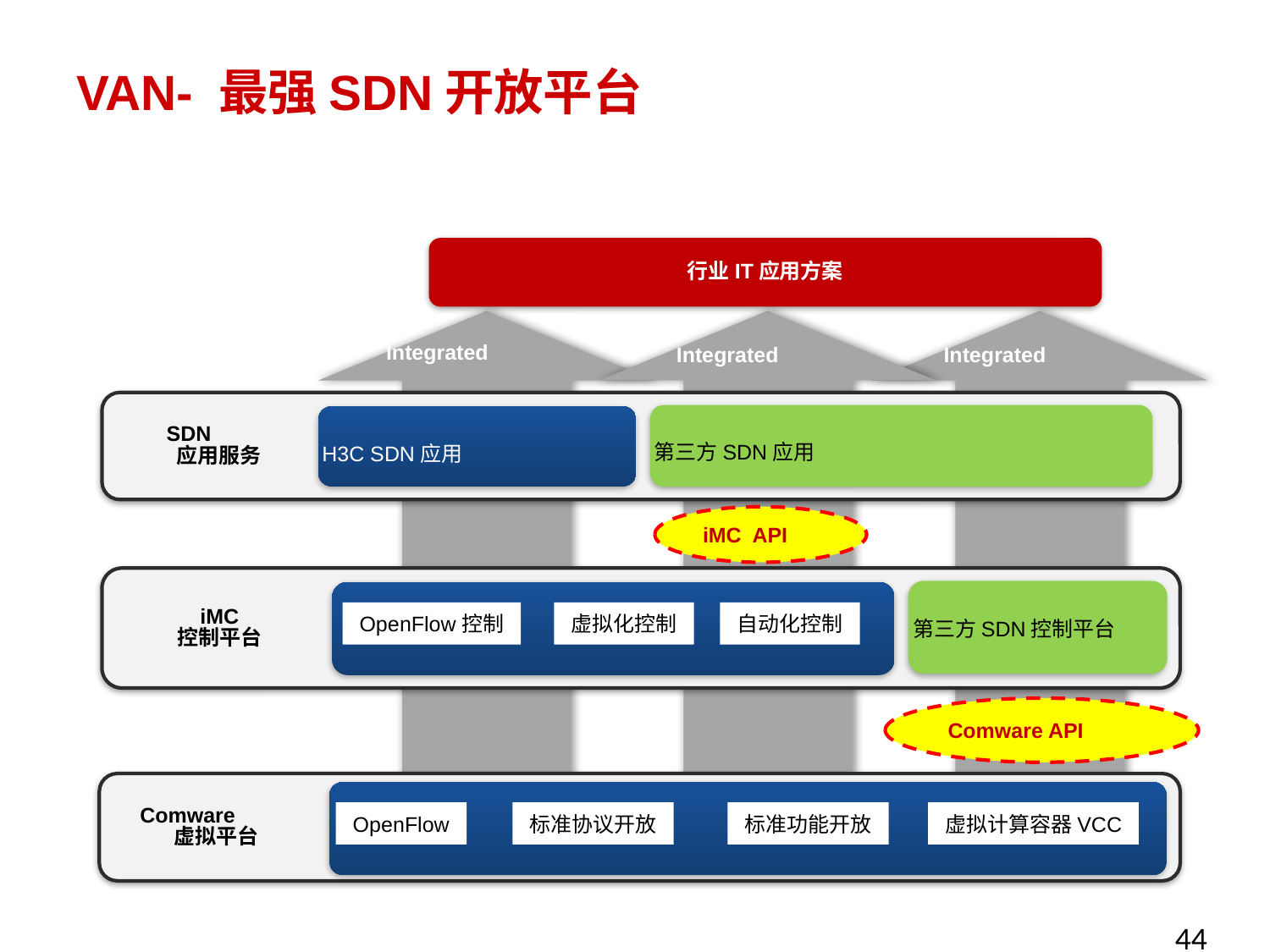

# VAN- 最强SDN开放平台
行业IT应用方案

Integrated
Integrated
Integrated
          SDN
	应用服务

第三方SDN应用

H3C SDN应用
iMC  API
	iMC
	控制平台

第三方SDN控制平台

OpenFlow控制
虚拟化控制
自动化控制
Comware API
      Comware
	虚拟平台

OpenFlow
标准协议开放
标准功能开放
虚拟计算容器VCC